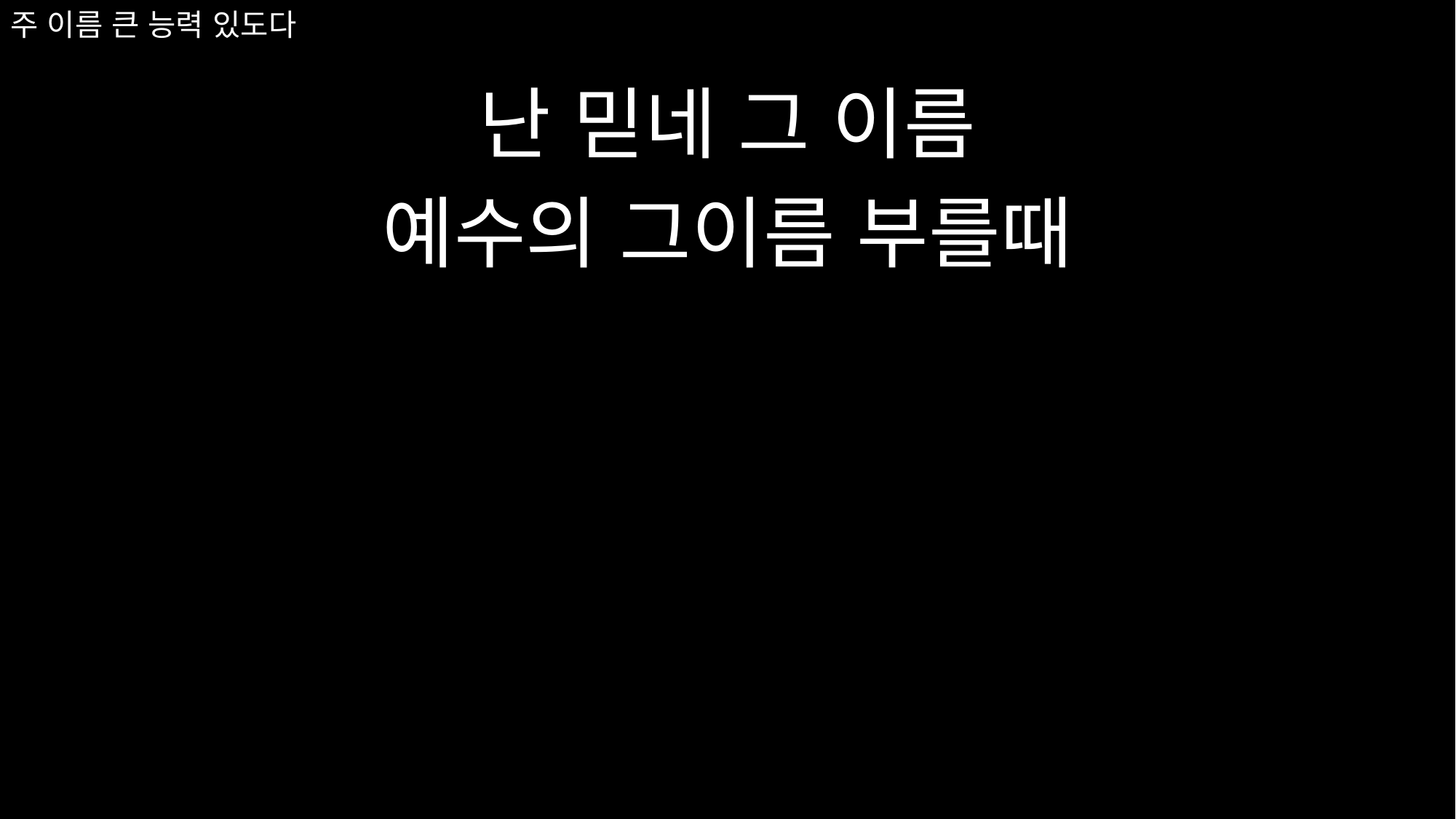

# 주 이름 큰 능력 있도다
난 믿네 그 이름
예수의 그이름 부를때